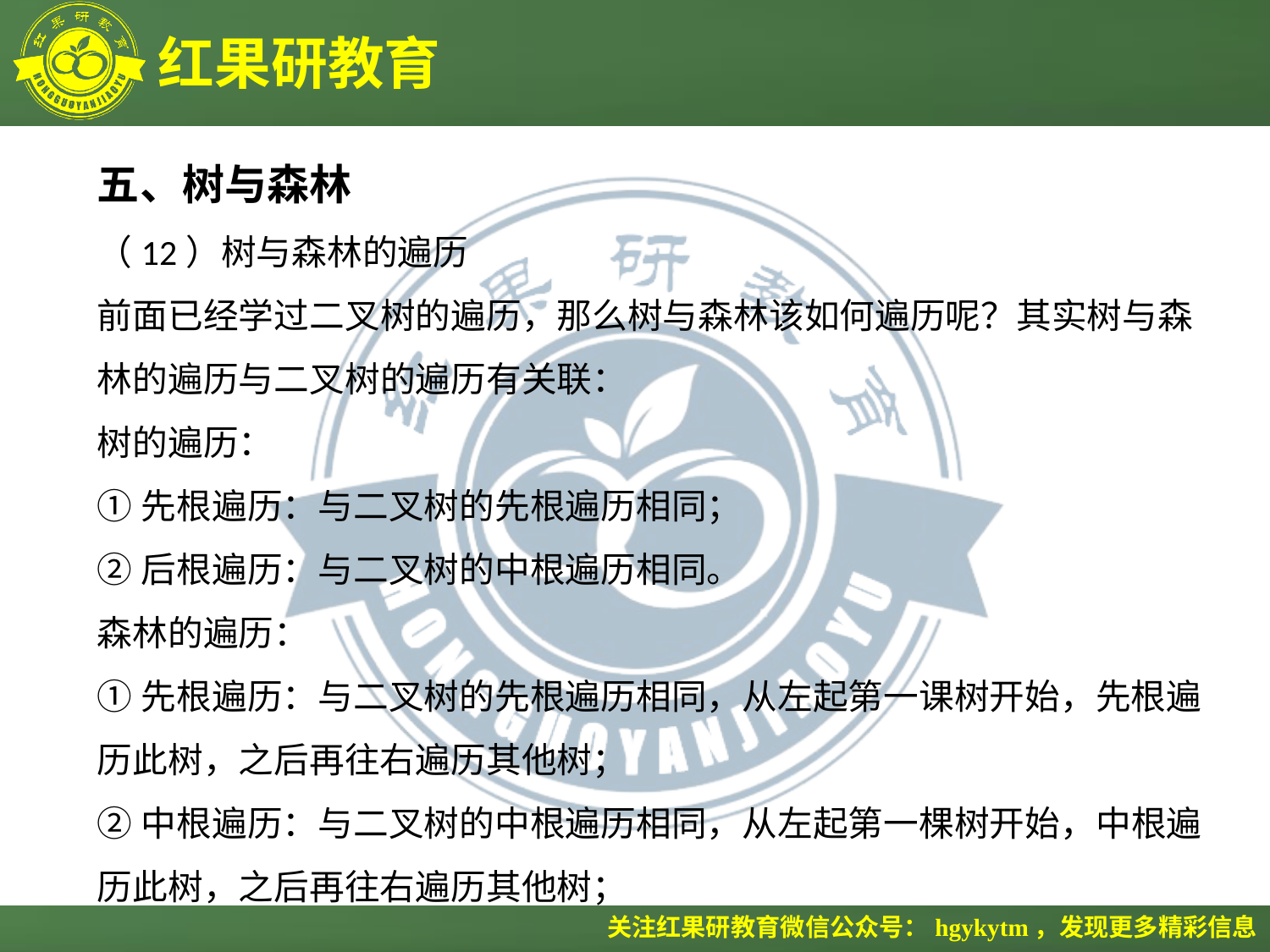

五、树与森林
（12）树与森林的遍历
前面已经学过二叉树的遍历，那么树与森林该如何遍历呢？其实树与森林的遍历与二叉树的遍历有关联：
树的遍历：
①先根遍历：与二叉树的先根遍历相同；
②后根遍历：与二叉树的中根遍历相同。
森林的遍历：
①先根遍历：与二叉树的先根遍历相同，从左起第一课树开始，先根遍历此树，之后再往右遍历其他树；
②中根遍历：与二叉树的中根遍历相同，从左起第一棵树开始，中根遍历此树，之后再往右遍历其他树；